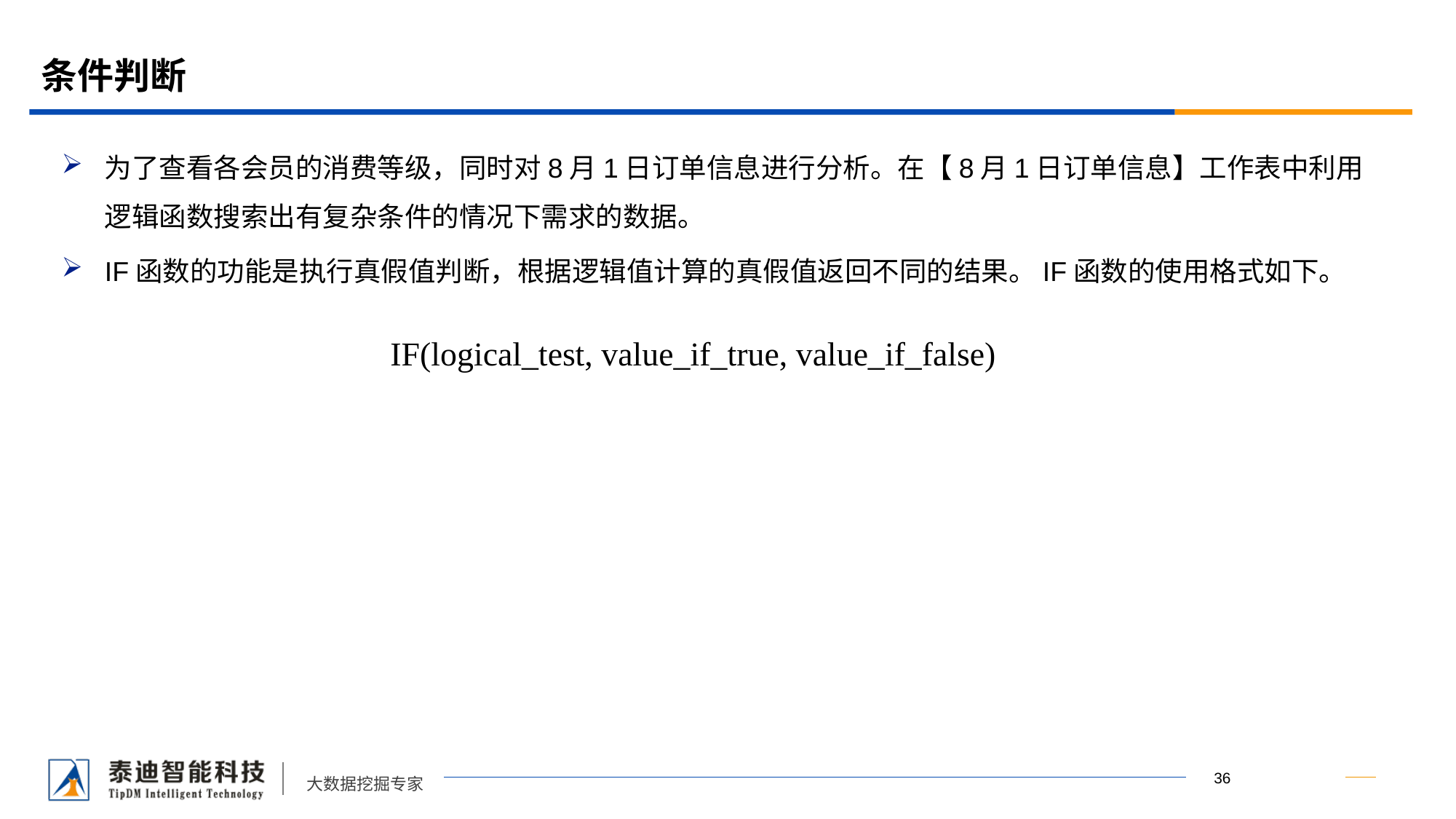

# 条件判断
为了查看各会员的消费等级，同时对8月1日订单信息进行分析。在【8月1日订单信息】工作表中利用逻辑函数搜索出有复杂条件的情况下需求的数据。
IF函数的功能是执行真假值判断，根据逻辑值计算的真假值返回不同的结果。IF函数的使用格式如下。
IF(logical_test, value_if_true, value_if_false)